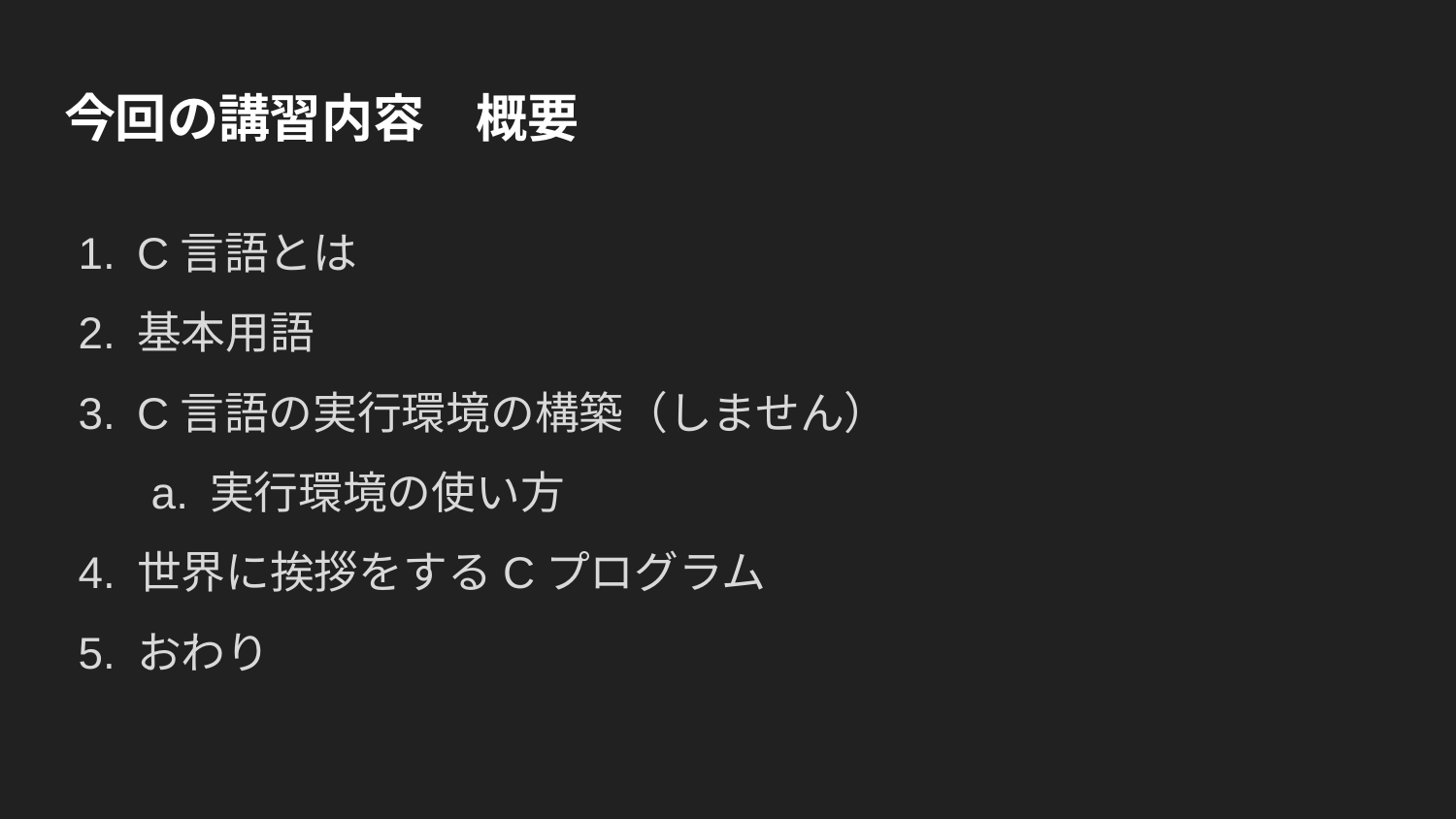

# 今回の講習内容　概要
C言語とは
基本用語
C言語の実行環境の構築（しません）
実行環境の使い方
世界に挨拶をするCプログラム
おわり